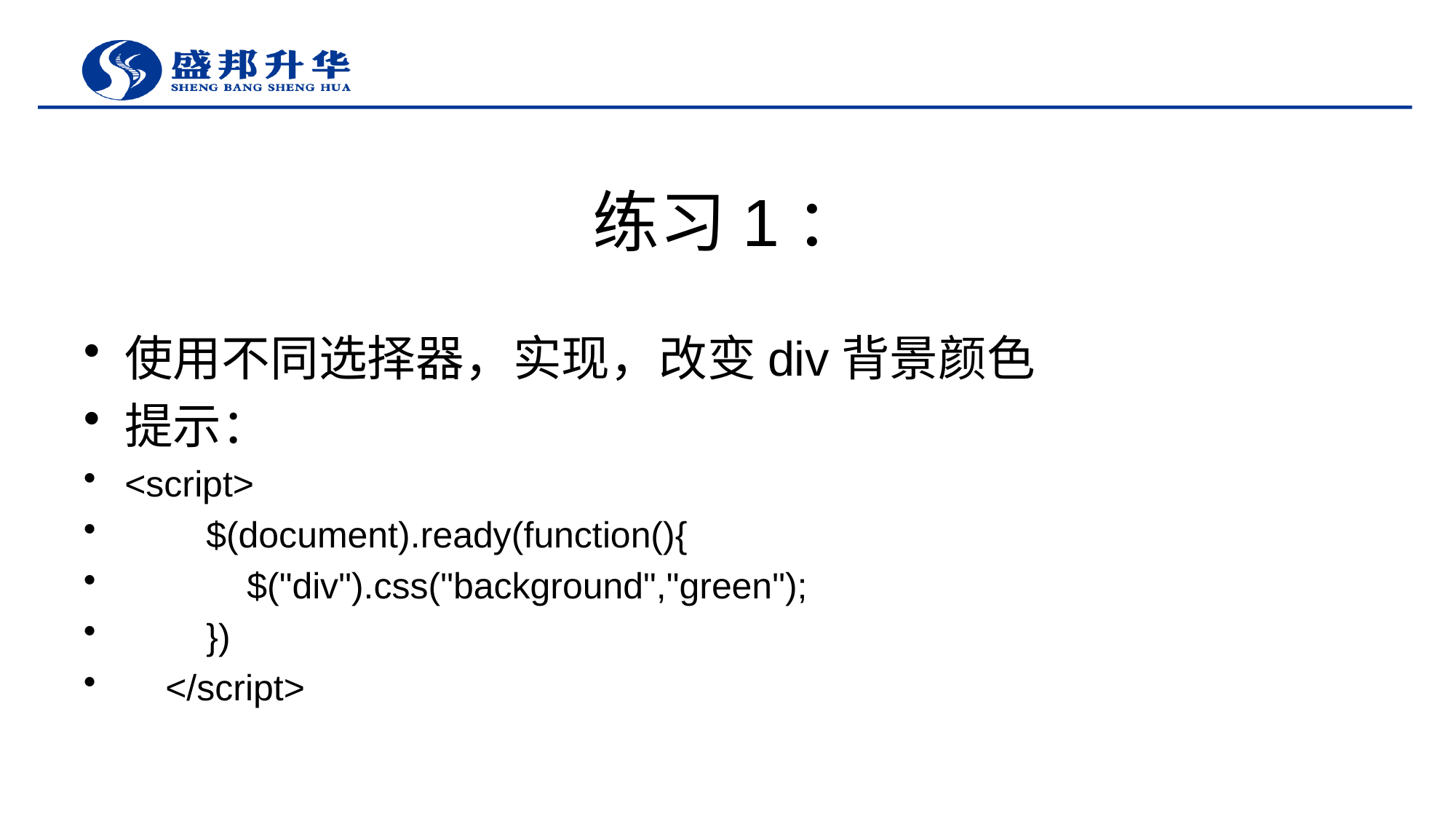

# 练习1：
使用不同选择器，实现，改变div背景颜色
提示：
<script>
        $(document).ready(function(){
            $("div").css("background","green");
        })
    </script>